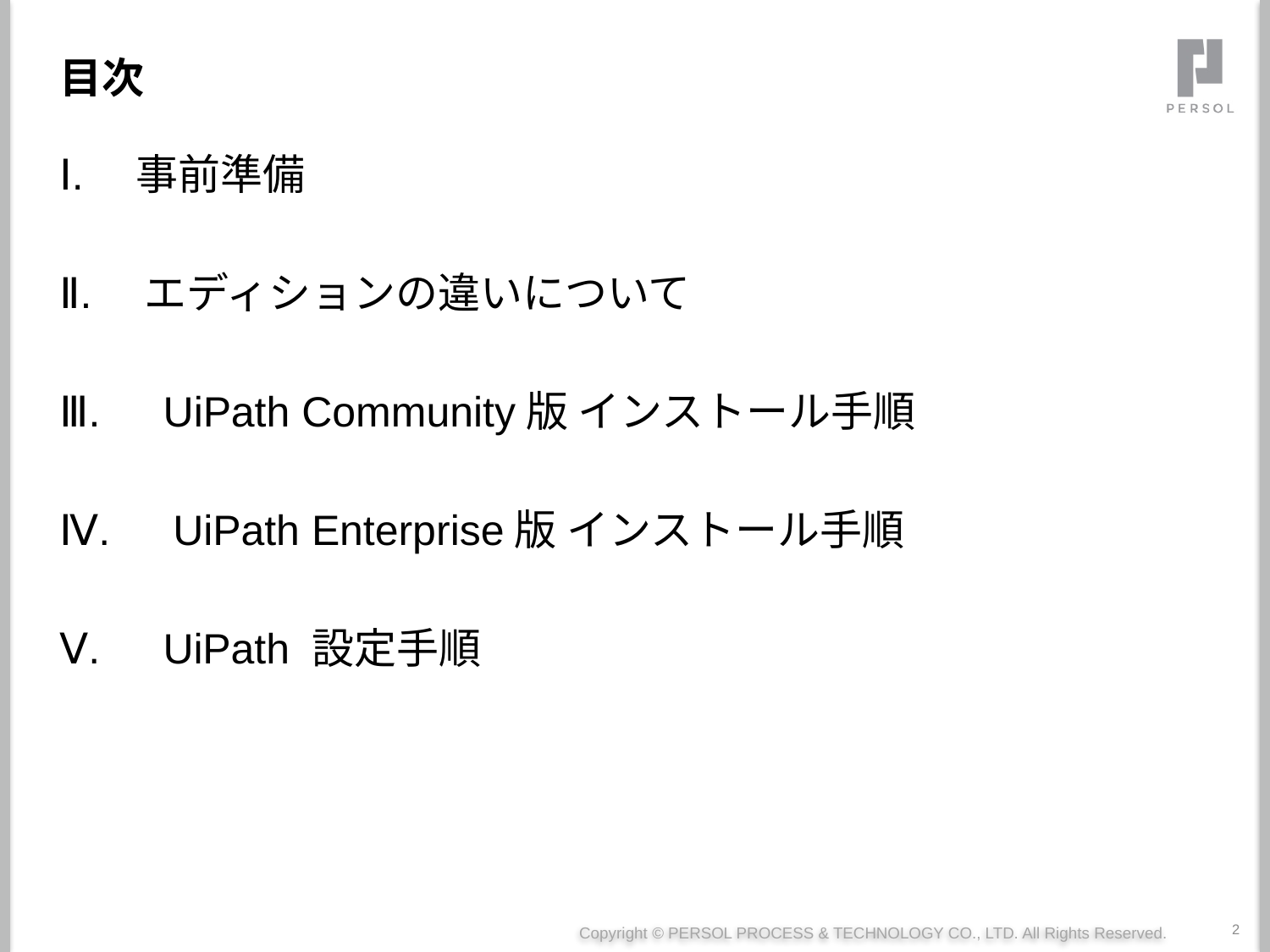

# 目次
Ⅰ.　事前準備

Ⅱ.　エディションの違いについて

Ⅲ.　UiPath Community版 インストール手順

Ⅳ.　UiPath Enterprise版 インストール手順

Ⅴ.　UiPath 設定手順

2